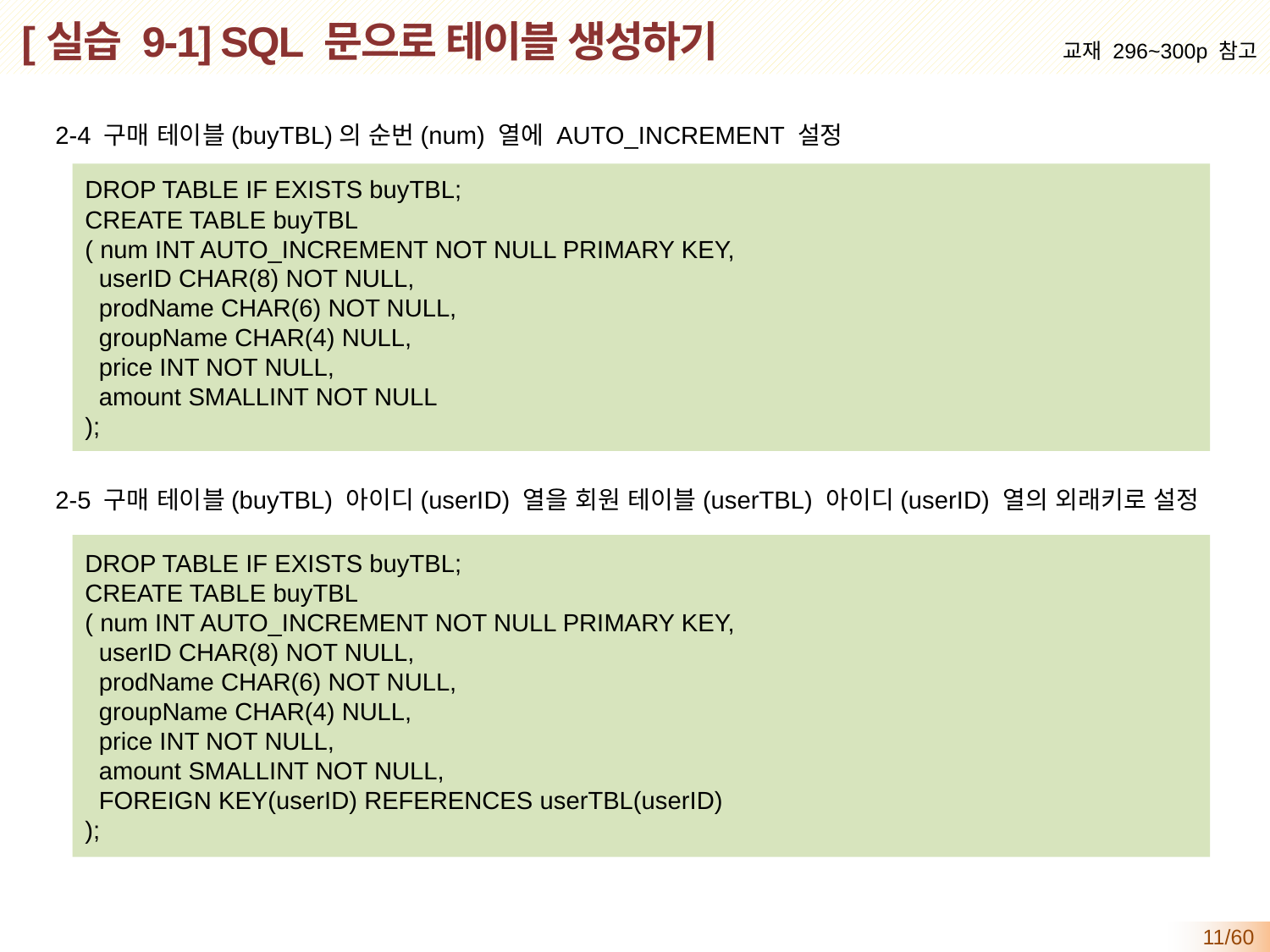

# [실습 9-1] SQL 문으로 테이블 생성하기
교재 296~300p 참고
   2-4 구매 테이블(buyTBL)의 순번(num) 열에 AUTO_INCREMENT 설정

   2-5 구매 테이블(buyTBL) 아이디(userID) 열을 회원 테이블(userTBL) 아이디(userID) 열의 외래키로 설정
DROP TABLE IF EXISTS buyTBL;
CREATE TABLE buyTBL
( num INT AUTO_INCREMENT NOT NULL PRIMARY KEY,
  userID CHAR(8) NOT NULL,
  prodName CHAR(6) NOT NULL,
  groupName CHAR(4) NULL,
  price INT NOT NULL,
  amount SMALLINT NOT NULL
);
DROP TABLE IF EXISTS buyTBL;
CREATE TABLE buyTBL
( num INT AUTO_INCREMENT NOT NULL PRIMARY KEY,
  userID CHAR(8) NOT NULL,
  prodName CHAR(6) NOT NULL,
  groupName CHAR(4) NULL,
  price INT NOT NULL,
  amount SMALLINT NOT NULL,
  FOREIGN KEY(userID) REFERENCES userTBL(userID)
);